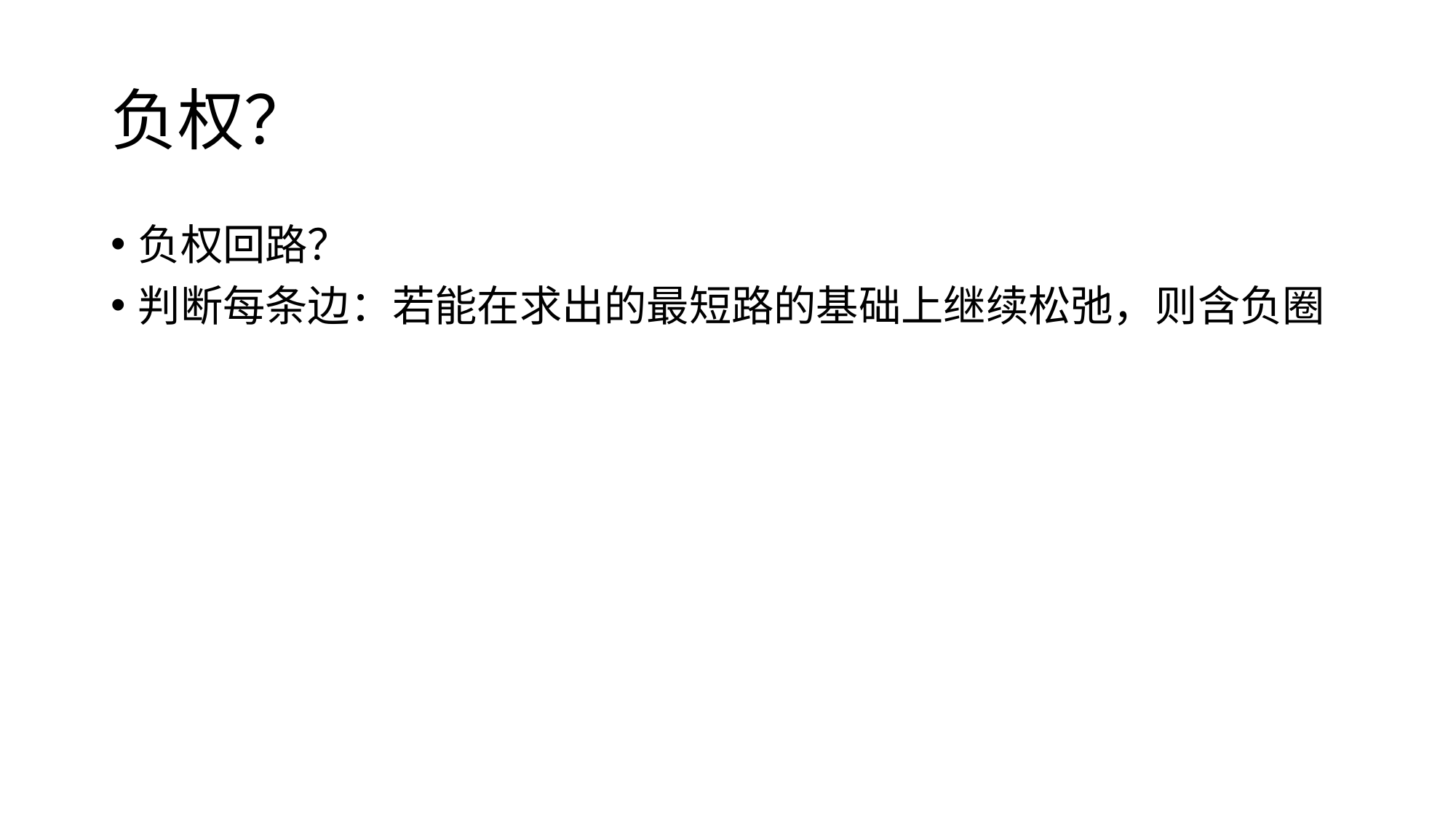

# 负权？
负权回路？
判断每条边：若能在求出的最短路的基础上继续松弛，则含负圈